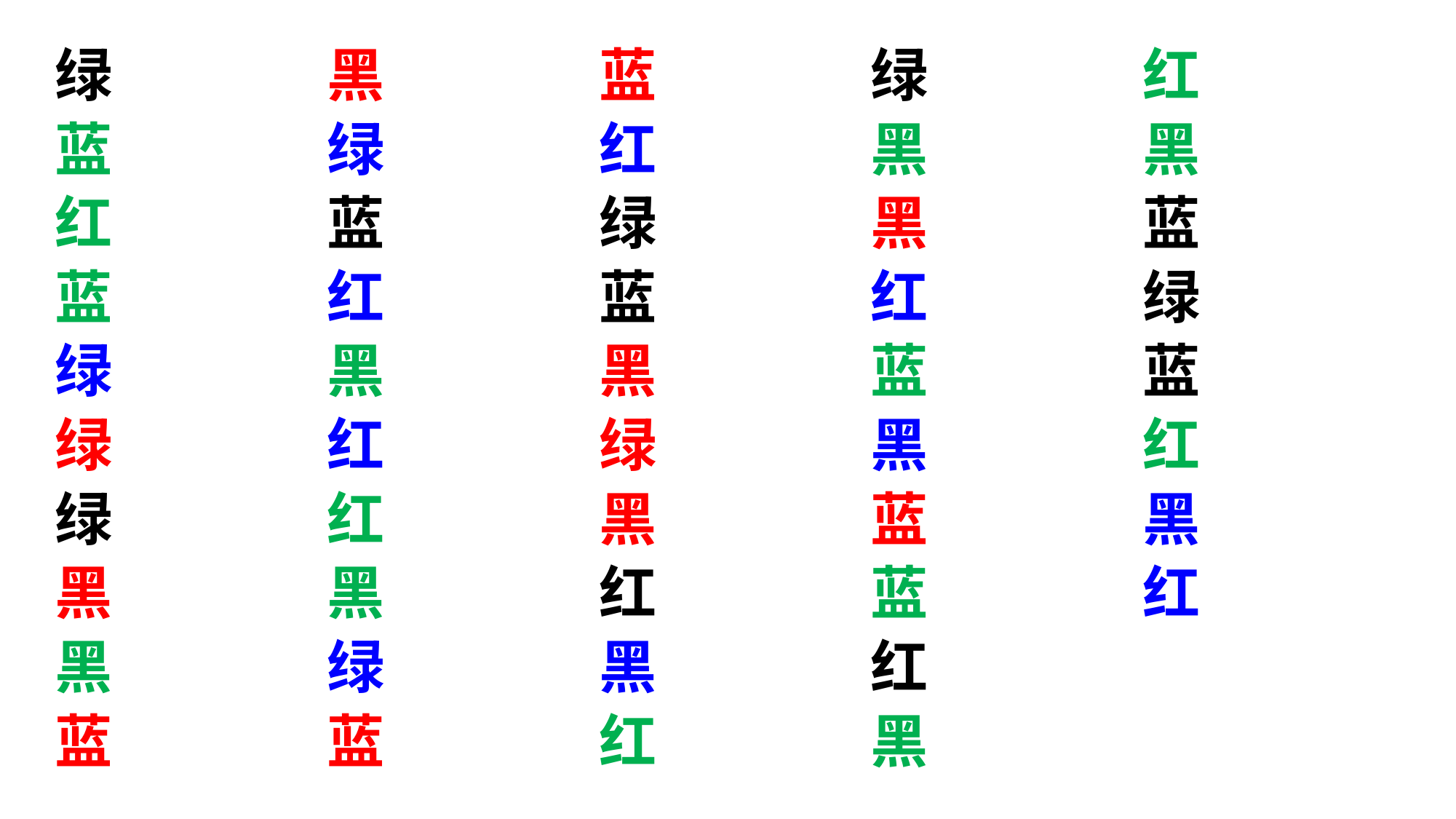

绿
蓝
红
蓝
绿
绿
绿
黑
黑
蓝
黑
绿
蓝
红
黑
红
红
黑
绿
蓝
蓝
红
绿
蓝
黑
绿
黑
红
黑
红
绿
黑
黑
红
蓝
黑
蓝
蓝
红
黑
红
黑
蓝
绿
蓝
红
黑
红